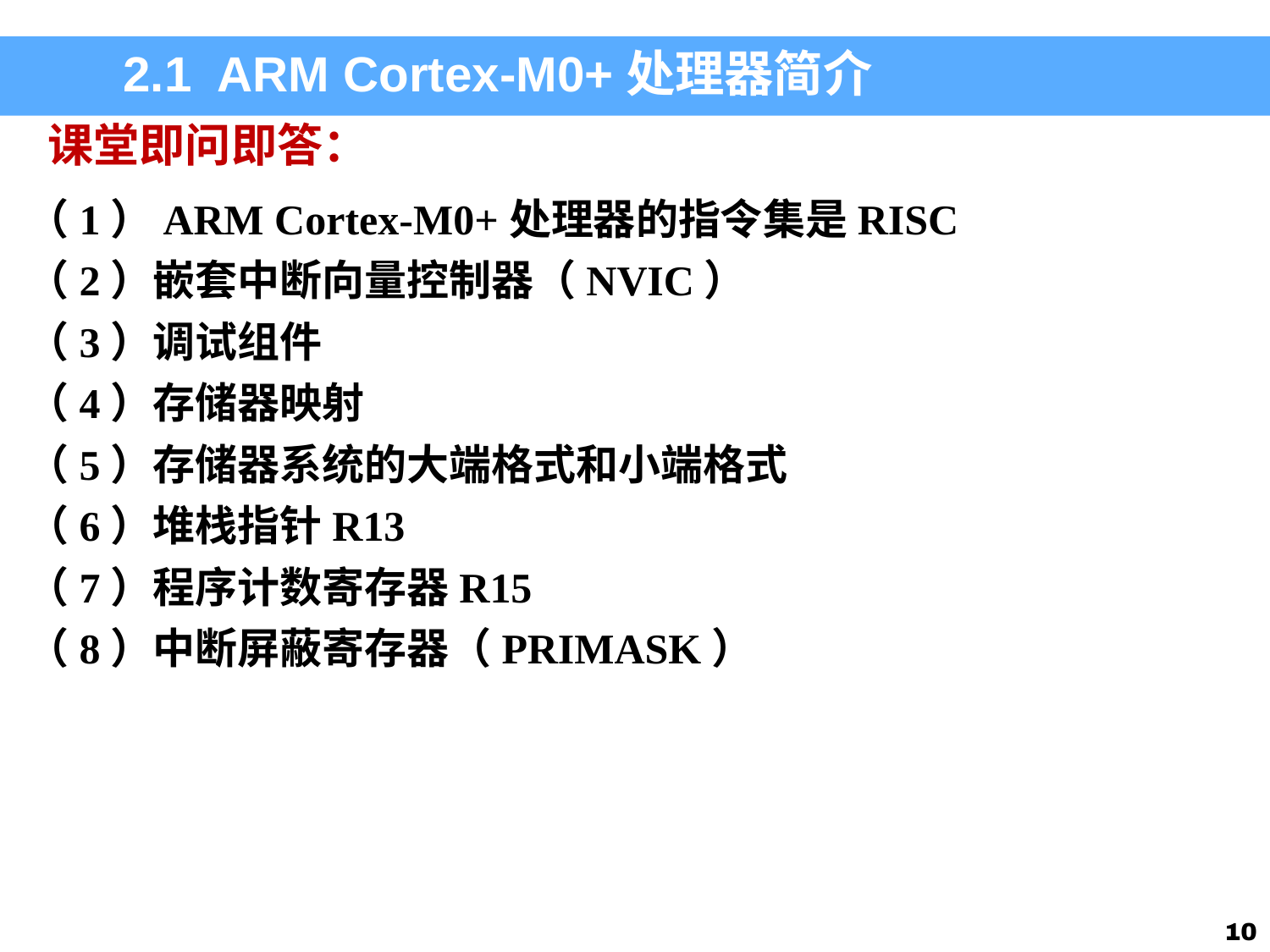

2.1  ARM Cortex-M0+处理器简介
课堂即问即答：
（1）ARM Cortex-M0+处理器的指令集是RISC
（2）嵌套中断向量控制器（NVIC）
（3）调试组件
（4）存储器映射
（5）存储器系统的大端格式和小端格式
（6）堆栈指针R13
（7）程序计数寄存器R15
（8）中断屏蔽寄存器（PRIMASK）
10